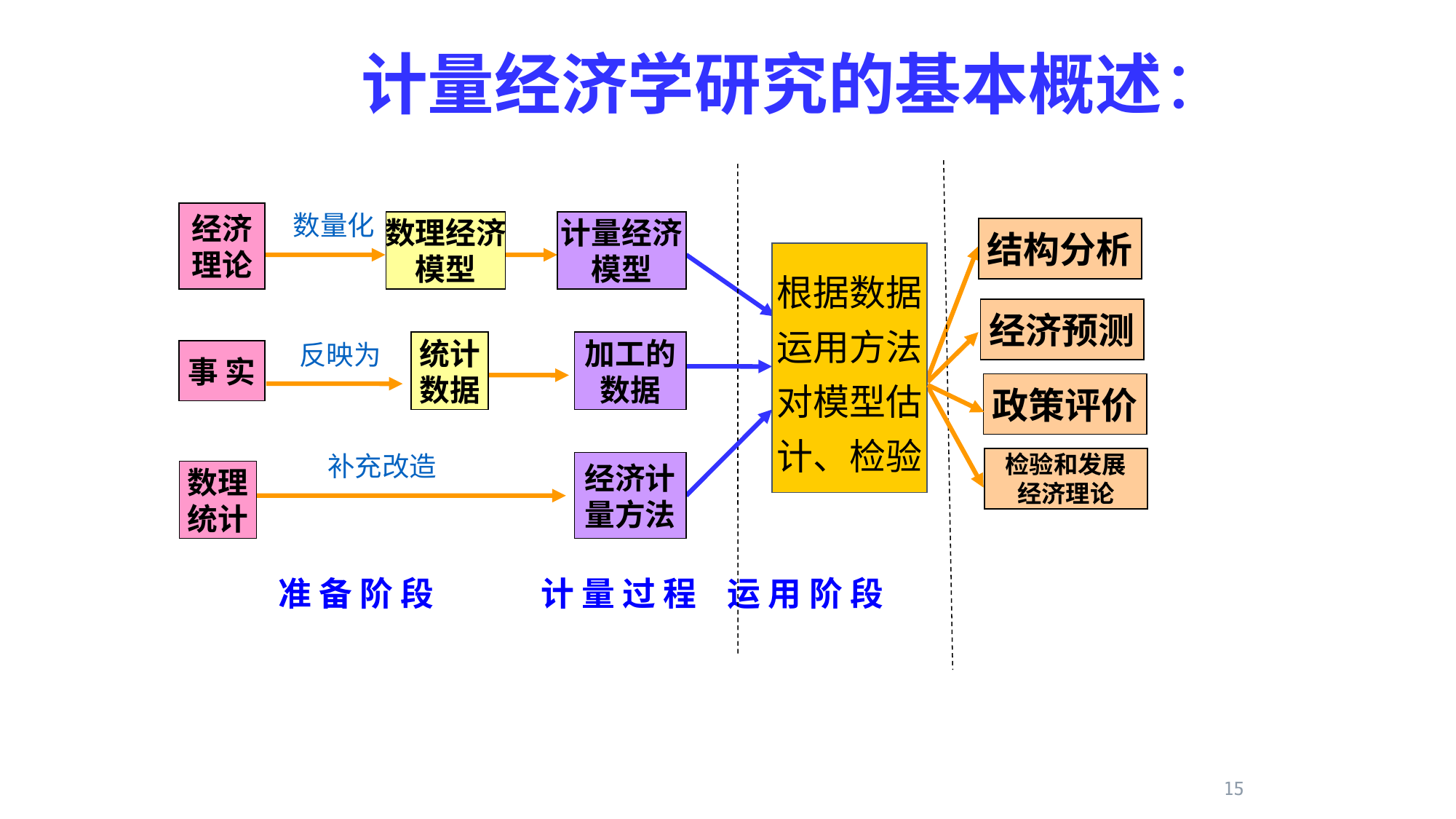

计量经济学研究的基本概述：

数量化
经济
理论

        准 备 阶 段              计 量 过 程    运 用 阶 段

数理经济
模型
计量经济
模型
结构分析
根据数据
运用方法
对模型估
计、检验

经济预测

统计
数据
加工的
数据
反映为
事 实

政策评价

补充改造
检验和发展
经济理论
经济计
量方法
数理
统计

15